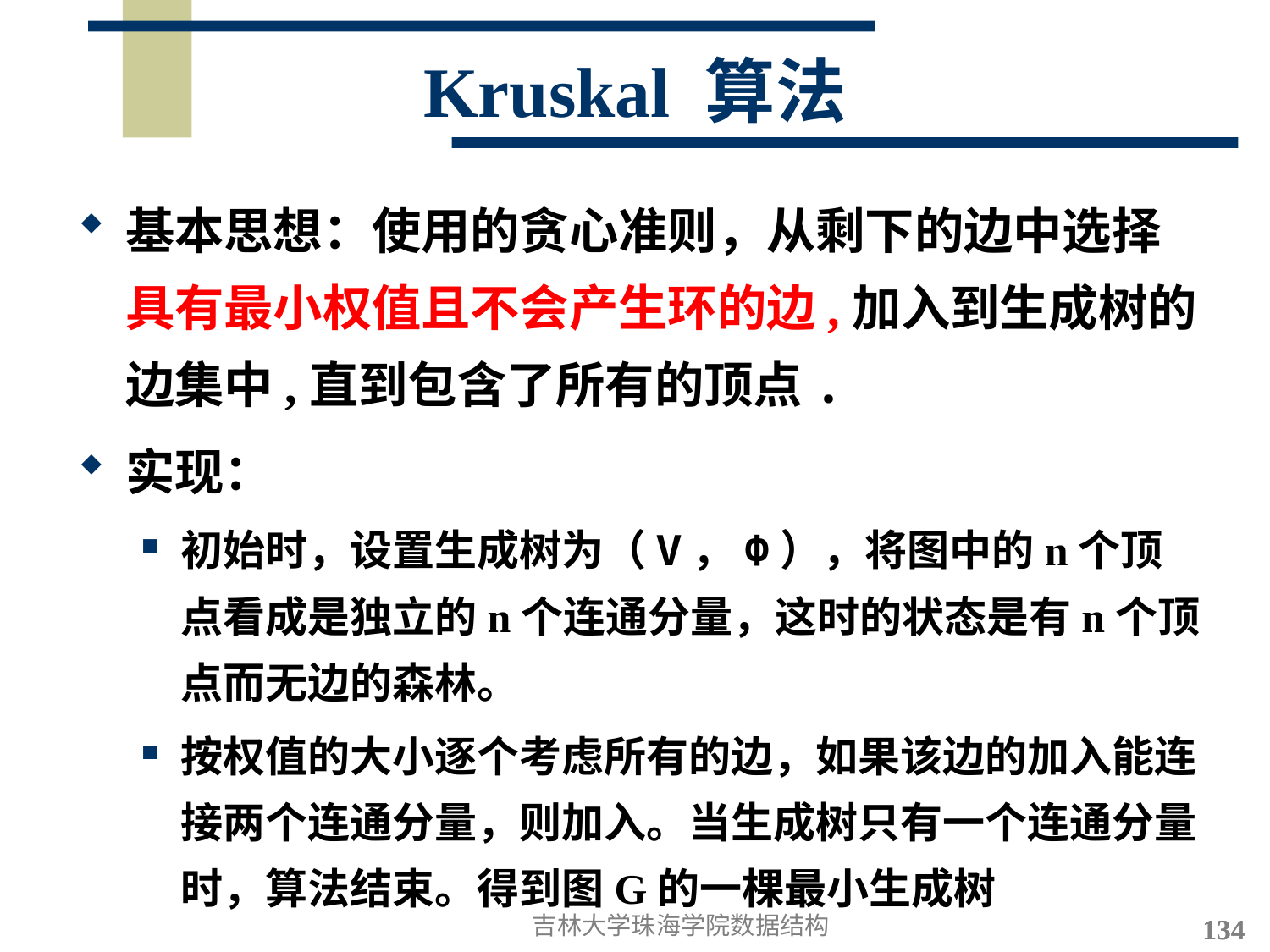

# Kruskal 算法
基本思想：使用的贪心准则，从剩下的边中选择具有最小权值且不会产生环的边,加入到生成树的边集中,直到包含了所有的顶点.
实现：
初始时，设置生成树为（V，Φ），将图中的n个顶点看成是独立的n个连通分量，这时的状态是有n个顶点而无边的森林。
按权值的大小逐个考虑所有的边，如果该边的加入能连接两个连通分量，则加入。当生成树只有一个连通分量时，算法结束。得到图G的一棵最小生成树
吉林大学珠海学院数据结构